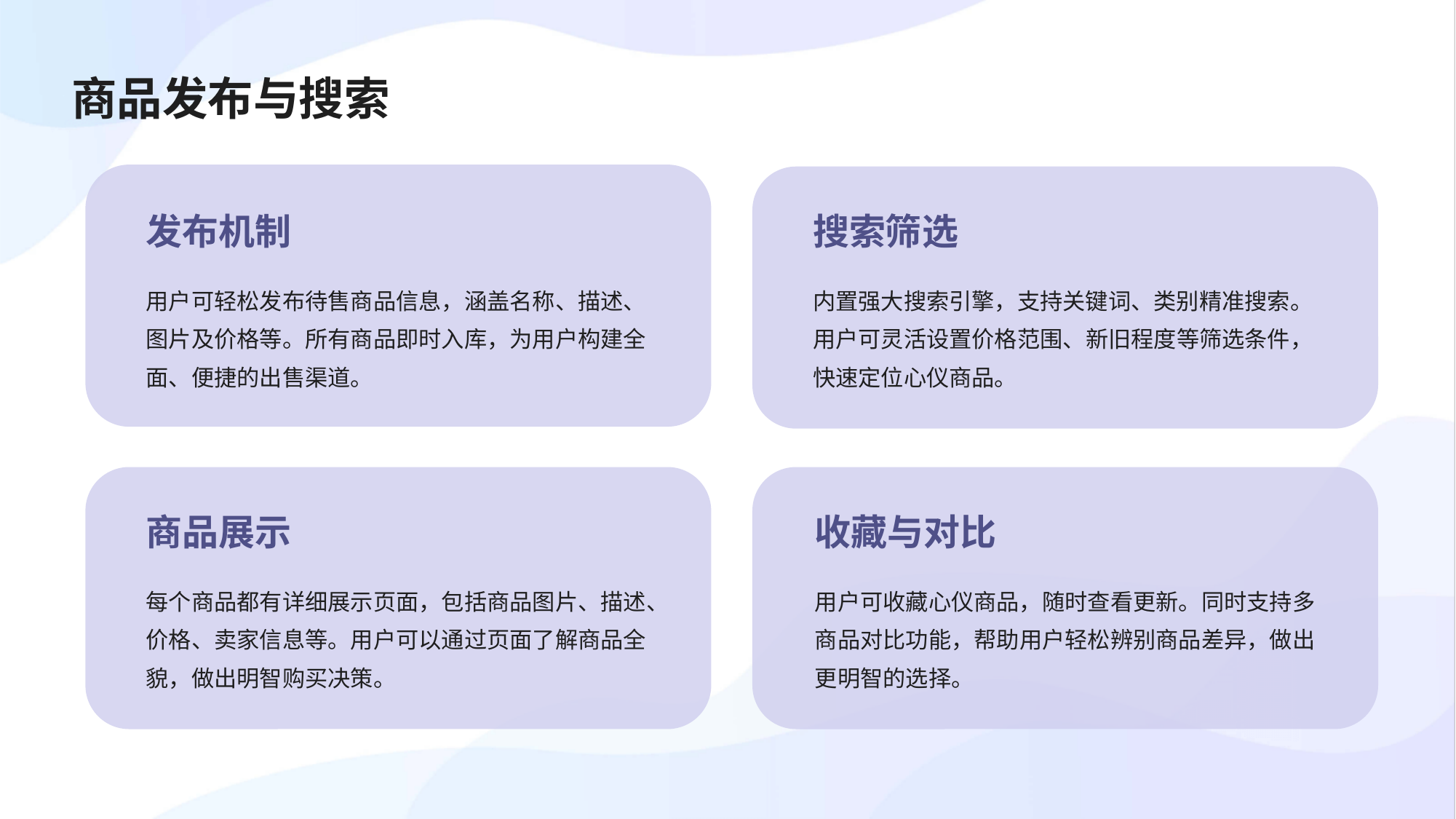

商品发布与搜索

发布机制
搜索筛选
用户可轻松发布待售商品信息，涵盖名称、描述、图片及价格等。所有商品即时入库，为用户构建全面、便捷的出售渠道。
内置强大搜索引擎，支持关键词、类别精准搜索。用户可灵活设置价格范围、新旧程度等筛选条件，快速定位心仪商品。

商品展示
收藏与对比
每个商品都有详细展示页面，包括商品图片、描述、价格、卖家信息等。用户可以通过页面了解商品全貌，做出明智购买决策。
用户可收藏心仪商品，随时查看更新。同时支持多商品对比功能，帮助用户轻松辨别商品差异，做出更明智的选择。